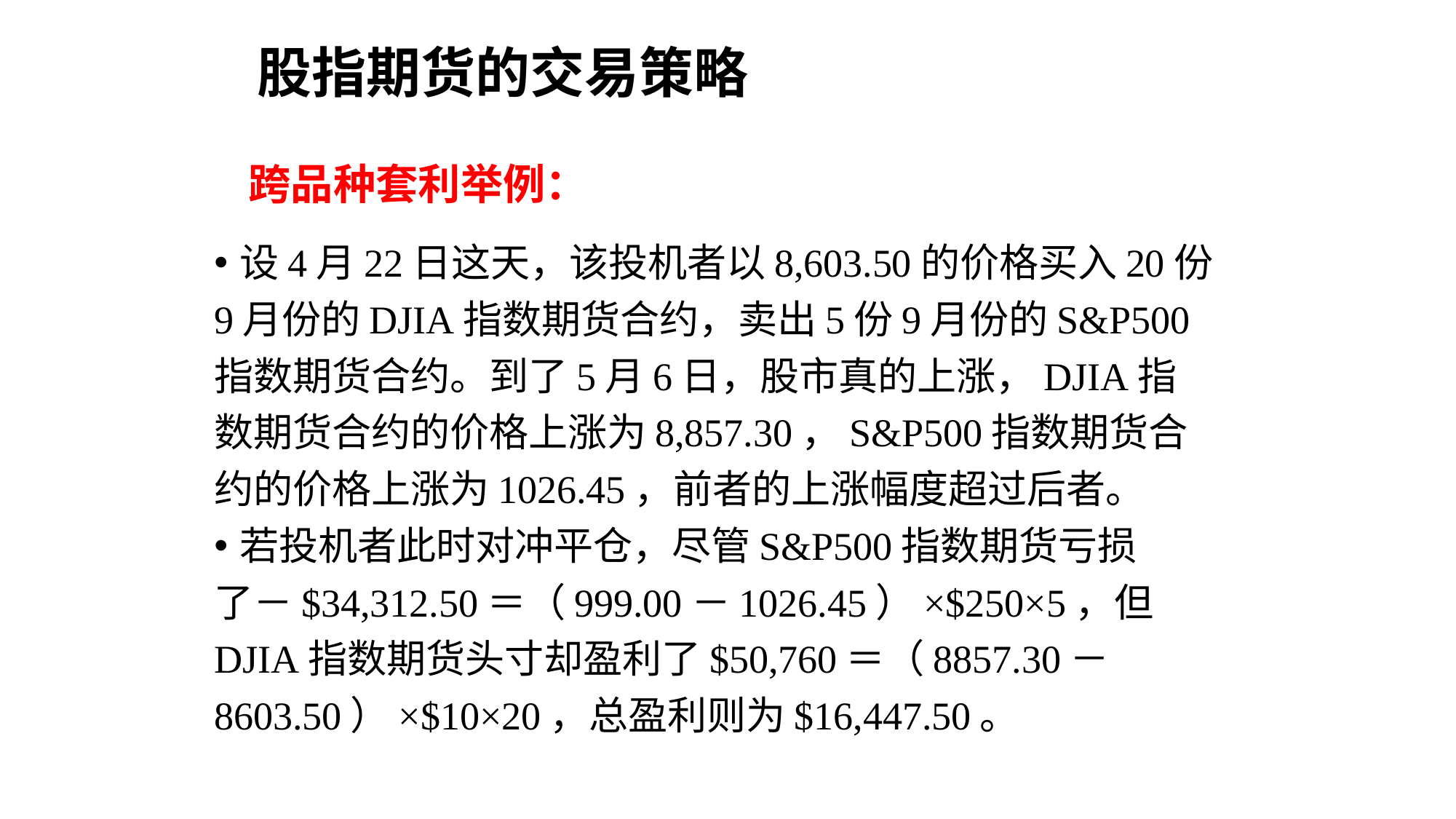

股指期货的交易策略
# 跨品种套利举例：
设4月22日这天，该投机者以8,603.50的价格买入20份
9月份的DJIA指数期货合约，卖出5份9月份的S&P500
指数期货合约。到了5月6日，股市真的上涨，DJIA指
数期货合约的价格上涨为8,857.30，S&P500指数期货合
约的价格上涨为1026.45，前者的上涨幅度超过后者。
若投机者此时对冲平仓，尽管S&P500指数期货亏损
了－$34,312.50＝（999.00－1026.45）×$250×5，但
DJIA指数期货头寸却盈利了$50,760＝（8857.30－
8603.50）×$10×20，总盈利则为$16,447.50。